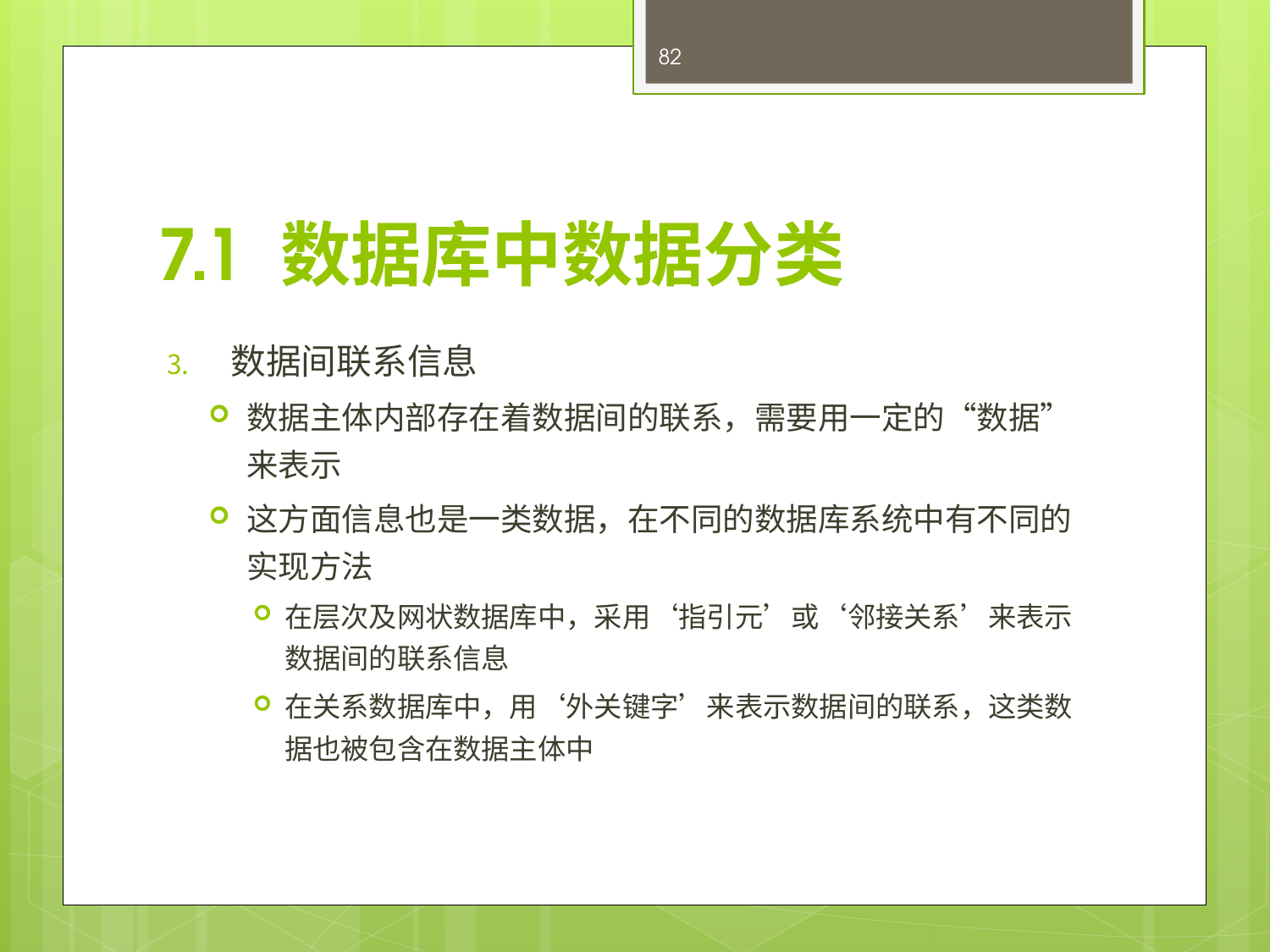

82
# 7.1 数据库中数据分类
数据间联系信息
数据主体内部存在着数据间的联系，需要用一定的“数据”来表示
这方面信息也是一类数据，在不同的数据库系统中有不同的实现方法
在层次及网状数据库中，采用‘指引元’或‘邻接关系’来表示数据间的联系信息
在关系数据库中，用‘外关键字’来表示数据间的联系，这类数据也被包含在数据主体中